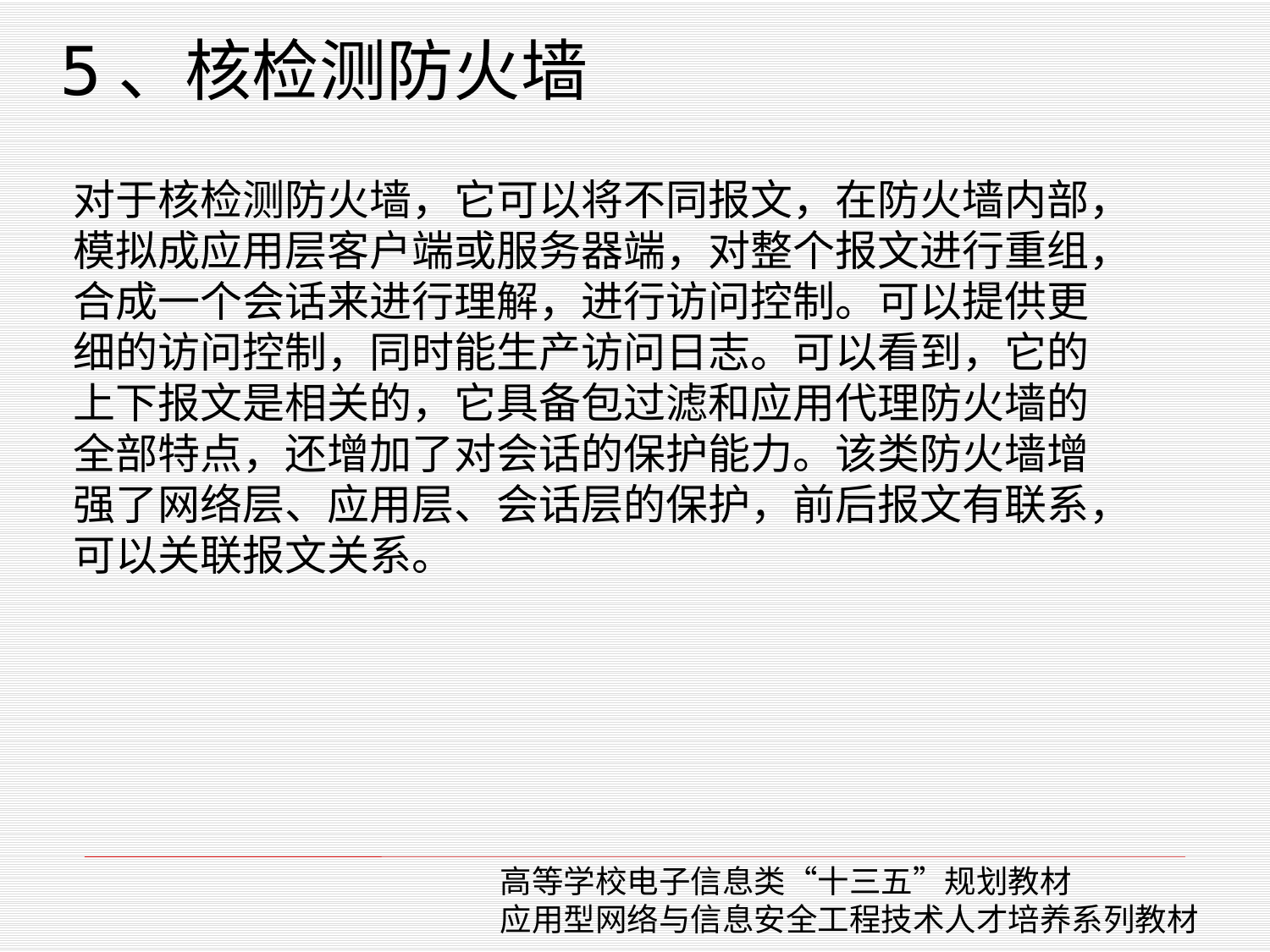

# 5、核检测防火墙
对于核检测防火墙，它可以将不同报文，在防火墙内部，模拟成应用层客户端或服务器端，对整个报文进行重组，合成一个会话来进行理解，进行访问控制。可以提供更细的访问控制，同时能生产访问日志。可以看到，它的上下报文是相关的，它具备包过滤和应用代理防火墙的全部特点，还增加了对会话的保护能力。该类防火墙增强了网络层、应用层、会话层的保护，前后报文有联系，可以关联报文关系。
高等学校电子信息类“十三五”规划教材
应用型网络与信息安全工程技术人才培养系列教材